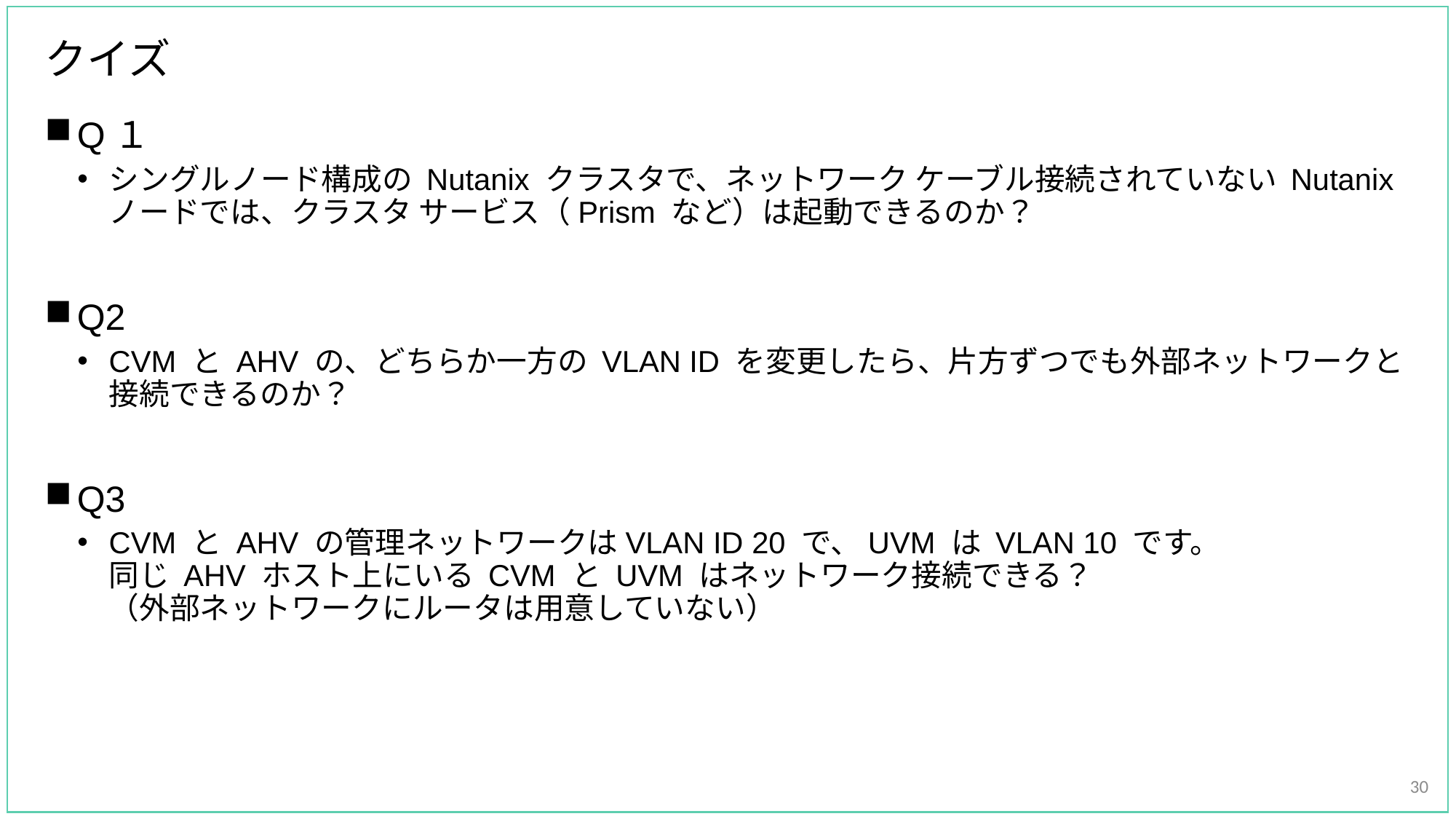

# クイズ
Q１
シングルノード構成の Nutanix クラスタで、ネットワーク ケーブル接続されていない Nutanix ノードでは、クラスタ サービス（Prism など）は起動できるのか？

Q2
CVM と AHV の、どちらか一方の VLAN ID を変更したら、片方ずつでも外部ネットワークと接続できるのか？

Q3
CVM と AHV の管理ネットワークはVLAN ID 20 で、UVM は VLAN 10 です。
同じ AHV ホスト上にいる CVM と UVM はネットワーク接続できる？
（外部ネットワークにルータは用意していない）
30